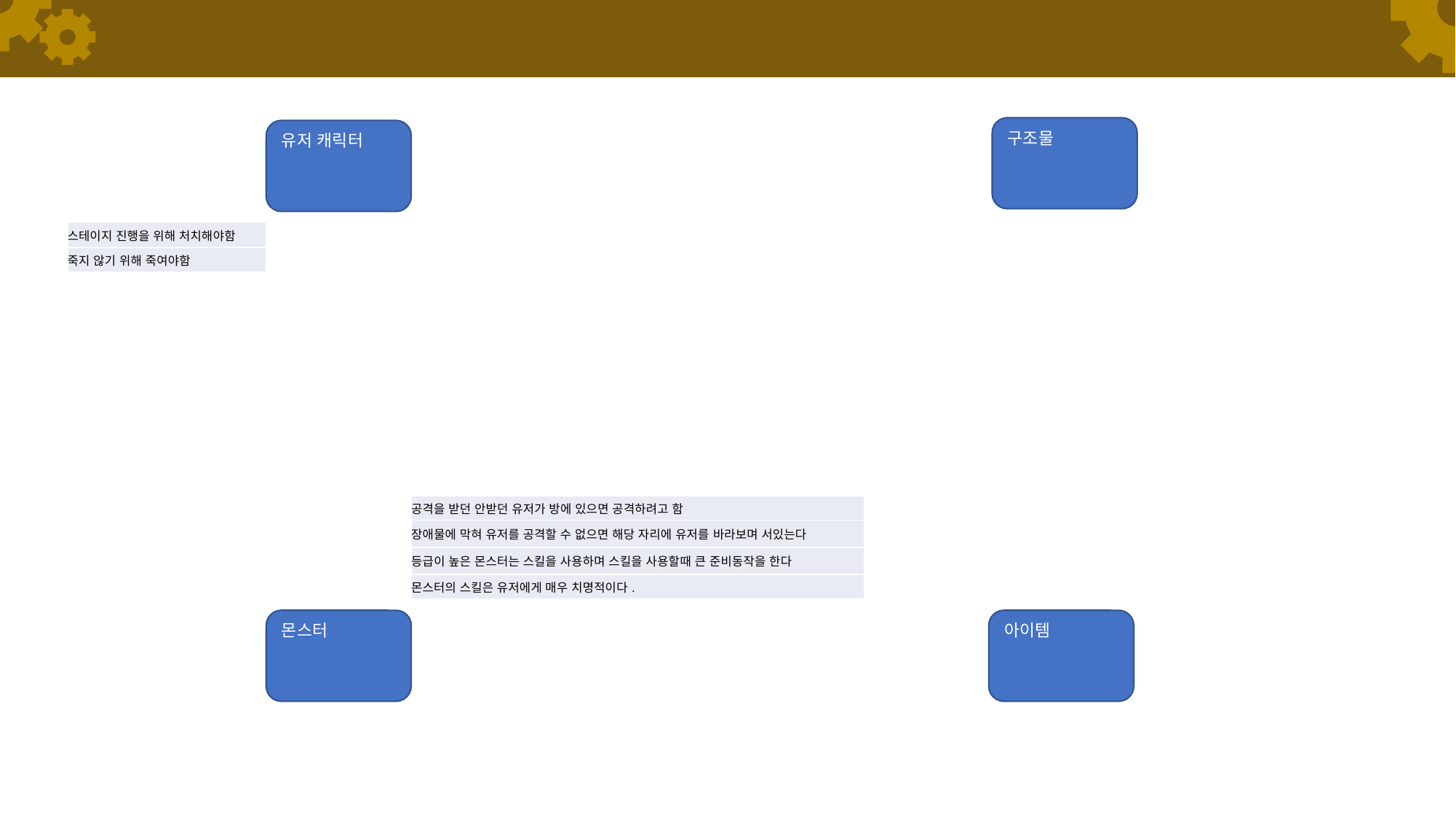

구조물
유저 캐릭터
| 스테이지 진행을 위해 처치해야함 |
| --- |
| 죽지 않기 위해 죽여야함 |
| 공격을 받던 안받던 유저가 방에 있으면 공격하려고 함 |
| --- |
| 장애물에 막혀 유저를 공격할 수 없으면 해당 자리에 유저를 바라보며 서있는다 |
| 등급이 높은 몬스터는 스킬을 사용하며 스킬을 사용할때 큰 준비동작을 한다 |
| 몬스터의 스킬은 유저에게 매우 치명적이다. |
몬스터
아이템